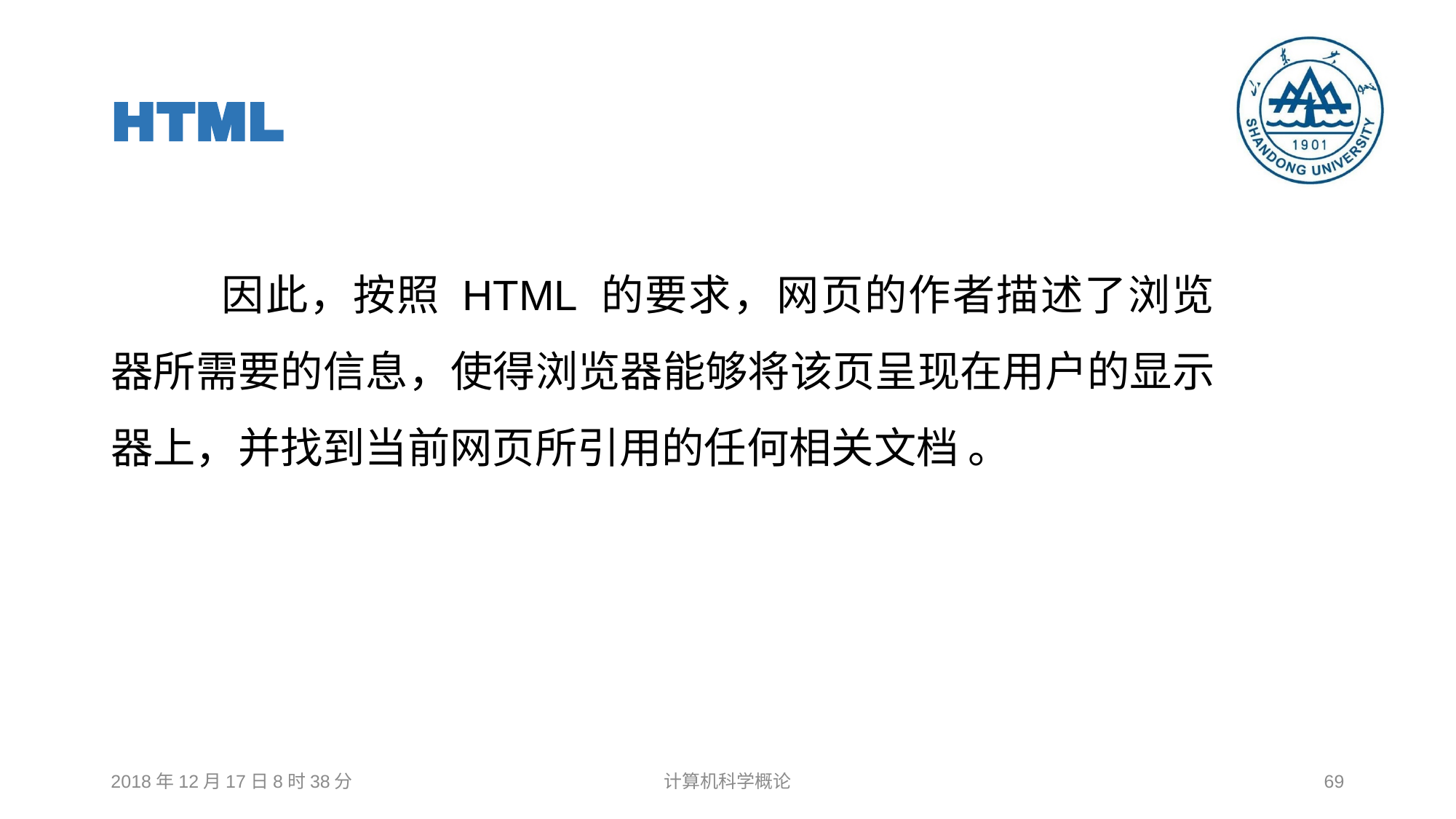

# HTML
	因此，按照 HTML 的要求，网页的作者描述了浏览器所需要的信息，使得浏览器能够将该页呈现在用户的显示器上，并找到当前网页所引用的任何相关文档 。
2018年12月17日8时38分
计算机科学概论
69